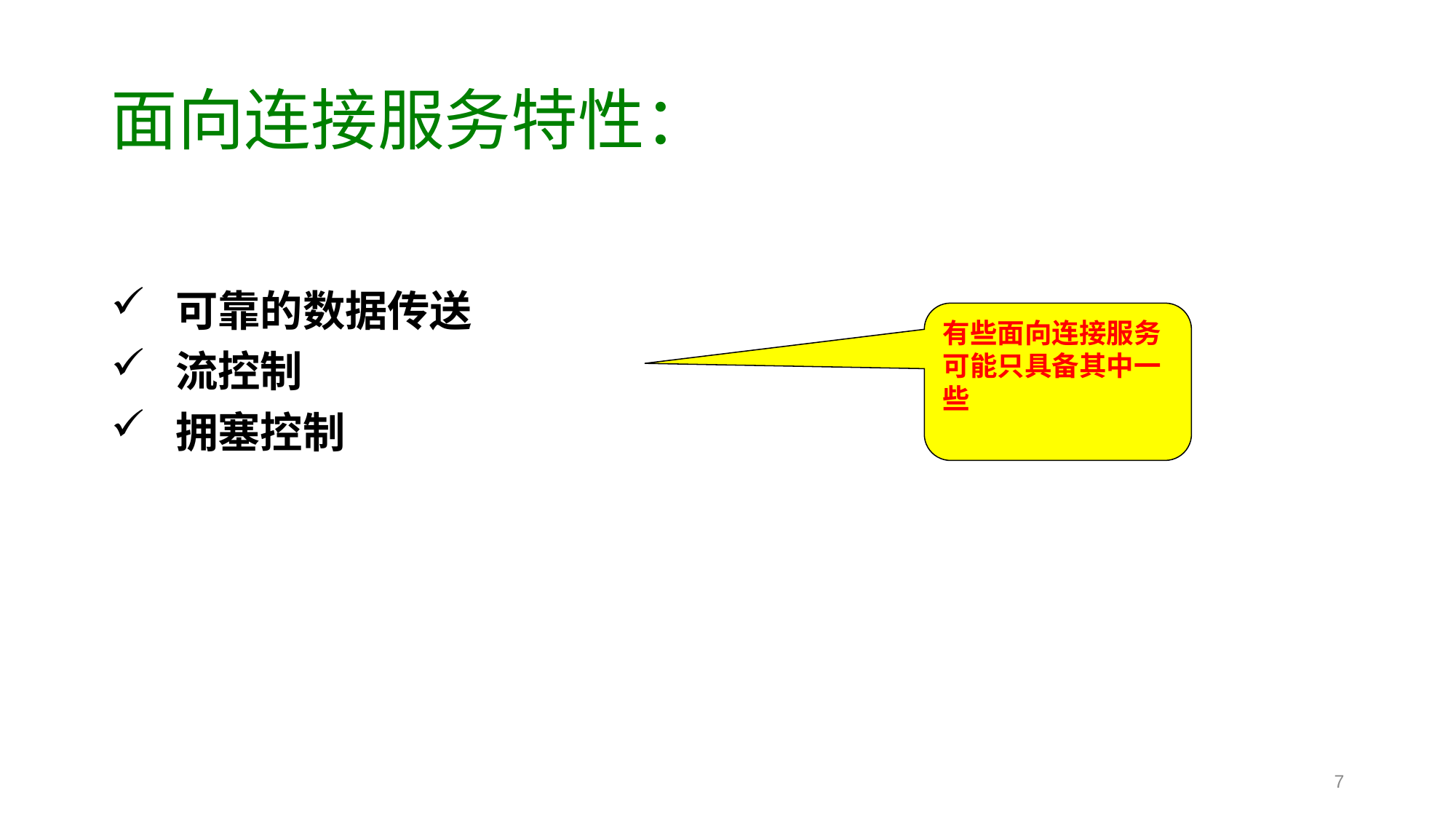

# 面向连接服务特性：

  可靠的数据传送
  流控制
  拥塞控制

有些面向连接服务可能只具备其中一些
7